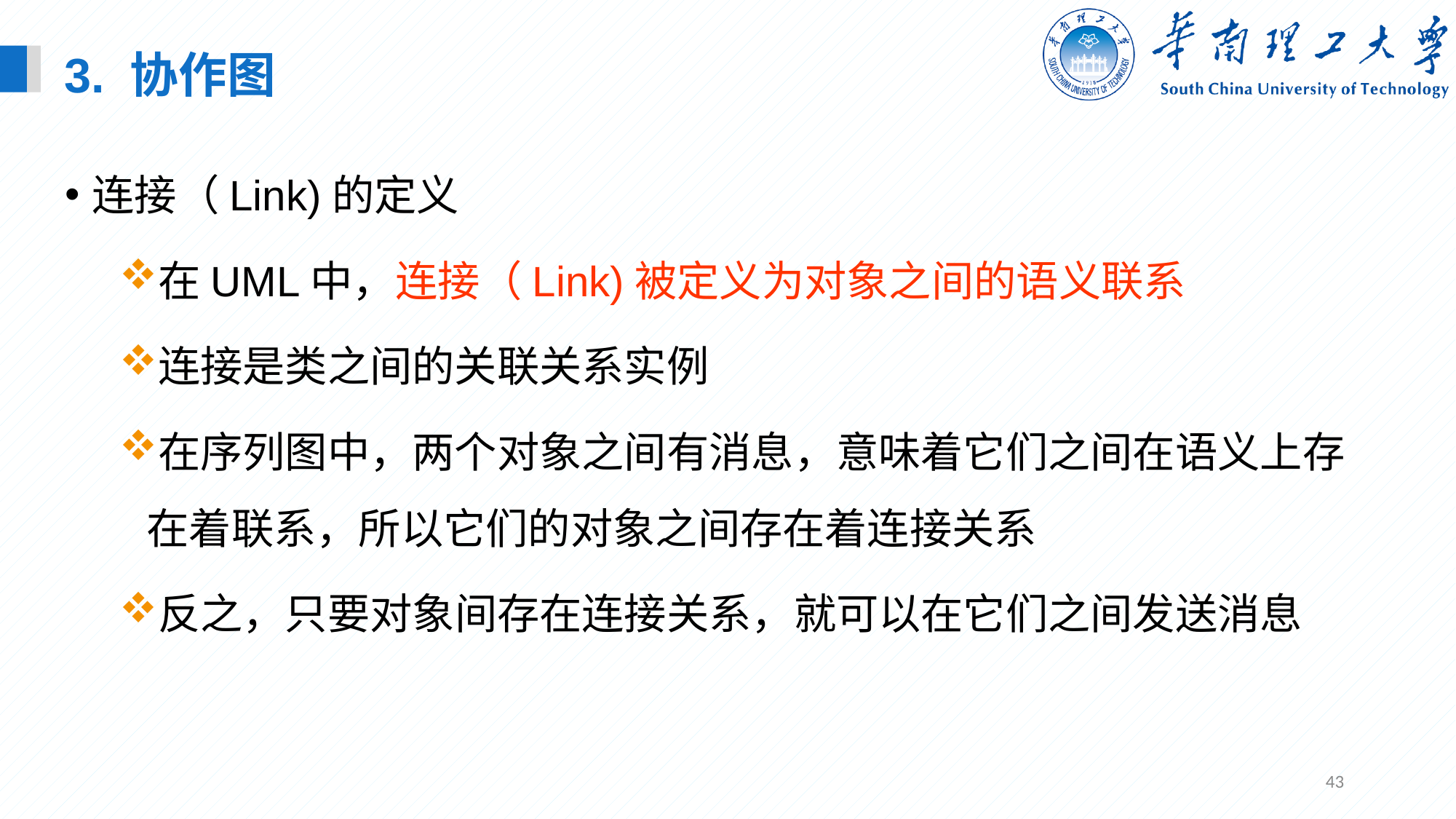

3. 协作图
连接（Link)的定义
在UML中，连接（Link)被定义为对象之间的语义联系
连接是类之间的关联关系实例
在序列图中，两个对象之间有消息，意味着它们之间在语义上存在着联系，所以它们的对象之间存在着连接关系
反之，只要对象间存在连接关系，就可以在它们之间发送消息
43